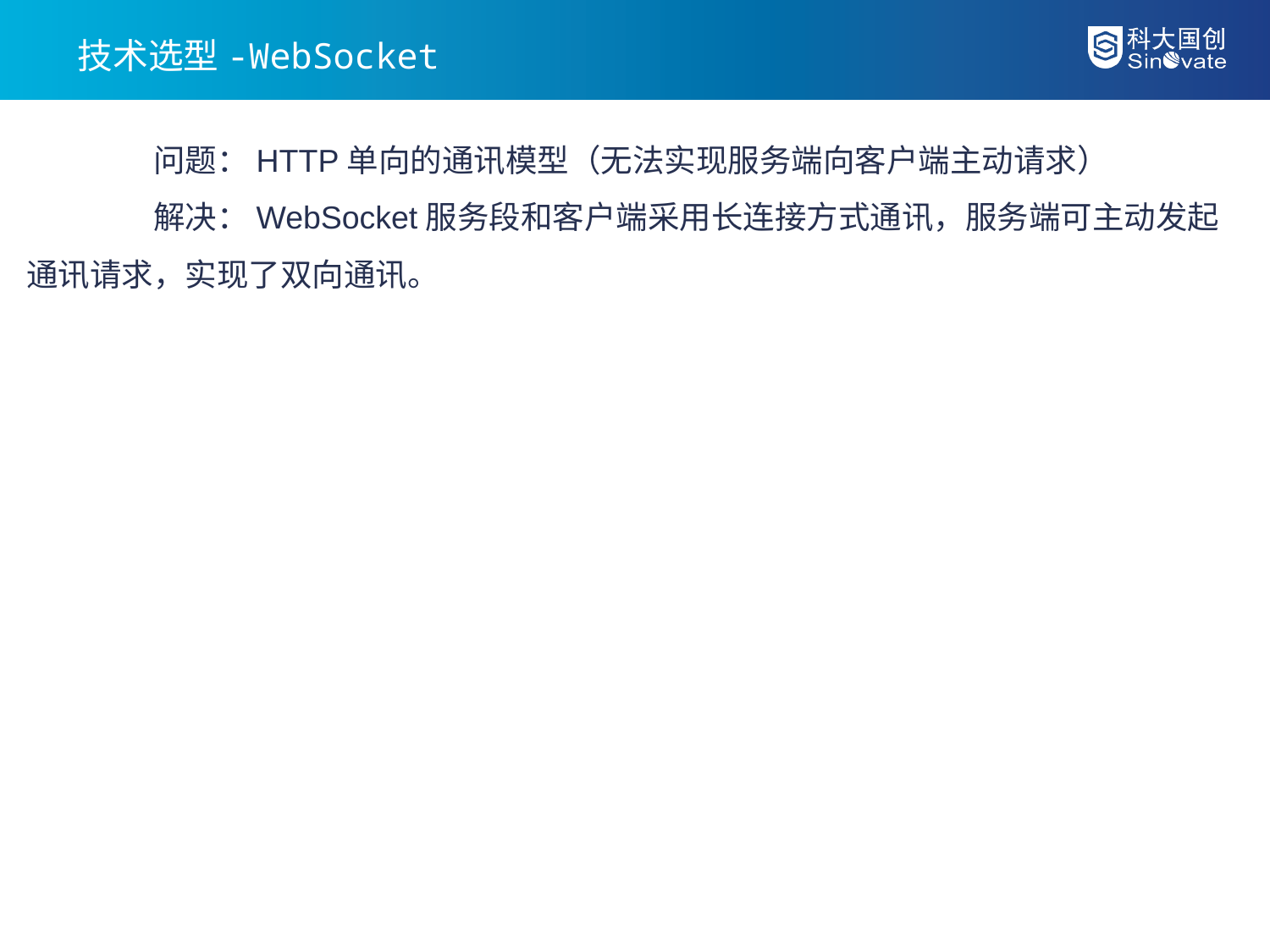

技术选型-WebSocket
	问题：HTTP单向的通讯模型（无法实现服务端向客户端主动请求）
	解决：WebSocket服务段和客户端采用长连接方式通讯，服务端可主动发起通讯请求，实现了双向通讯。